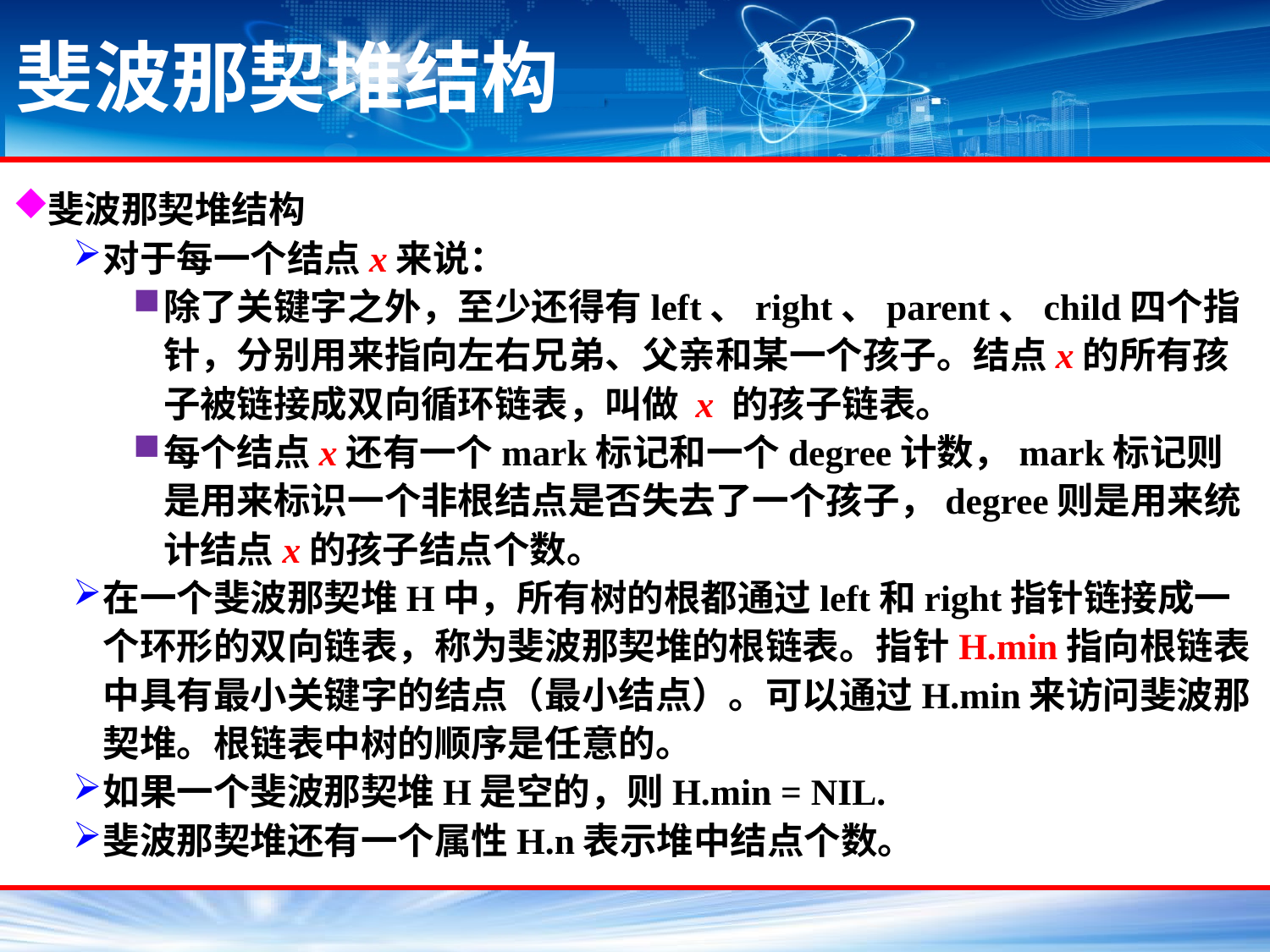

# 斐波那契堆结构
斐波那契堆结构
对于每一个结点x来说：
除了关键字之外，至少还得有left、right、parent、child四个指针，分别用来指向左右兄弟、父亲和某一个孩子。结点x的所有孩子被链接成双向循环链表，叫做 x 的孩子链表。
每个结点x还有一个mark标记和一个degree计数，mark标记则是用来标识一个非根结点是否失去了一个孩子，degree则是用来统计结点x的孩子结点个数。
在一个斐波那契堆H中，所有树的根都通过left和right指针链接成一个环形的双向链表，称为斐波那契堆的根链表。指针H.min指向根链表中具有最小关键字的结点（最小结点）。可以通过H.min来访问斐波那契堆。根链表中树的顺序是任意的。
如果一个斐波那契堆H是空的，则H.min = NIL.
斐波那契堆还有一个属性H.n表示堆中结点个数。